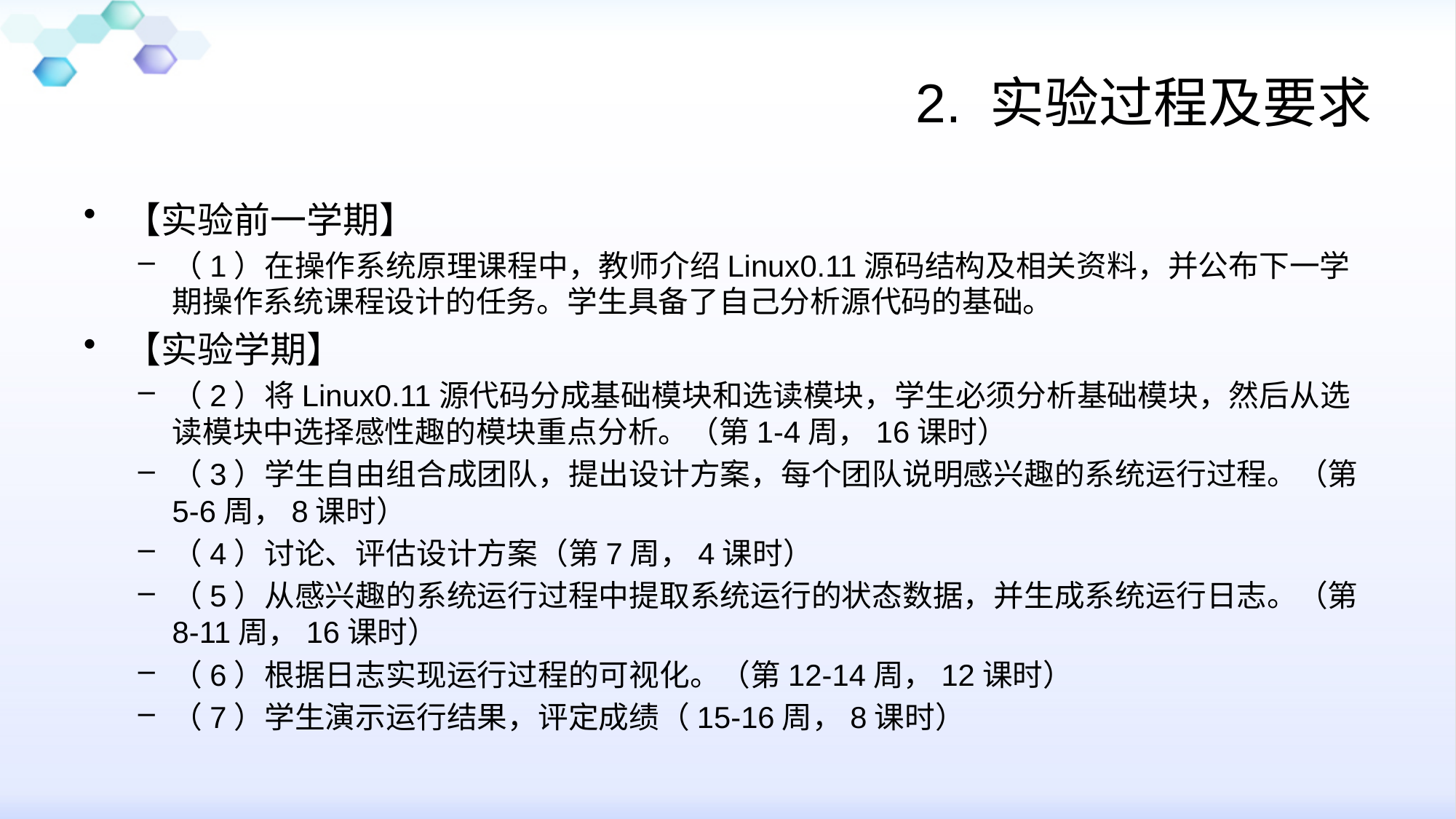

# 2. 实验过程及要求
【实验前一学期】
（1）在操作系统原理课程中，教师介绍Linux0.11源码结构及相关资料，并公布下一学期操作系统课程设计的任务。学生具备了自己分析源代码的基础。
【实验学期】
（2）将Linux0.11源代码分成基础模块和选读模块，学生必须分析基础模块，然后从选读模块中选择感性趣的模块重点分析。（第1-4周，16课时）
（3）学生自由组合成团队，提出设计方案，每个团队说明感兴趣的系统运行过程。（第5-6周，8课时）
（4）讨论、评估设计方案（第7周，4课时）
（5）从感兴趣的系统运行过程中提取系统运行的状态数据，并生成系统运行日志。（第8-11周，16课时）
（6）根据日志实现运行过程的可视化。（第12-14周，12课时）
（7）学生演示运行结果，评定成绩（15-16周，8课时）